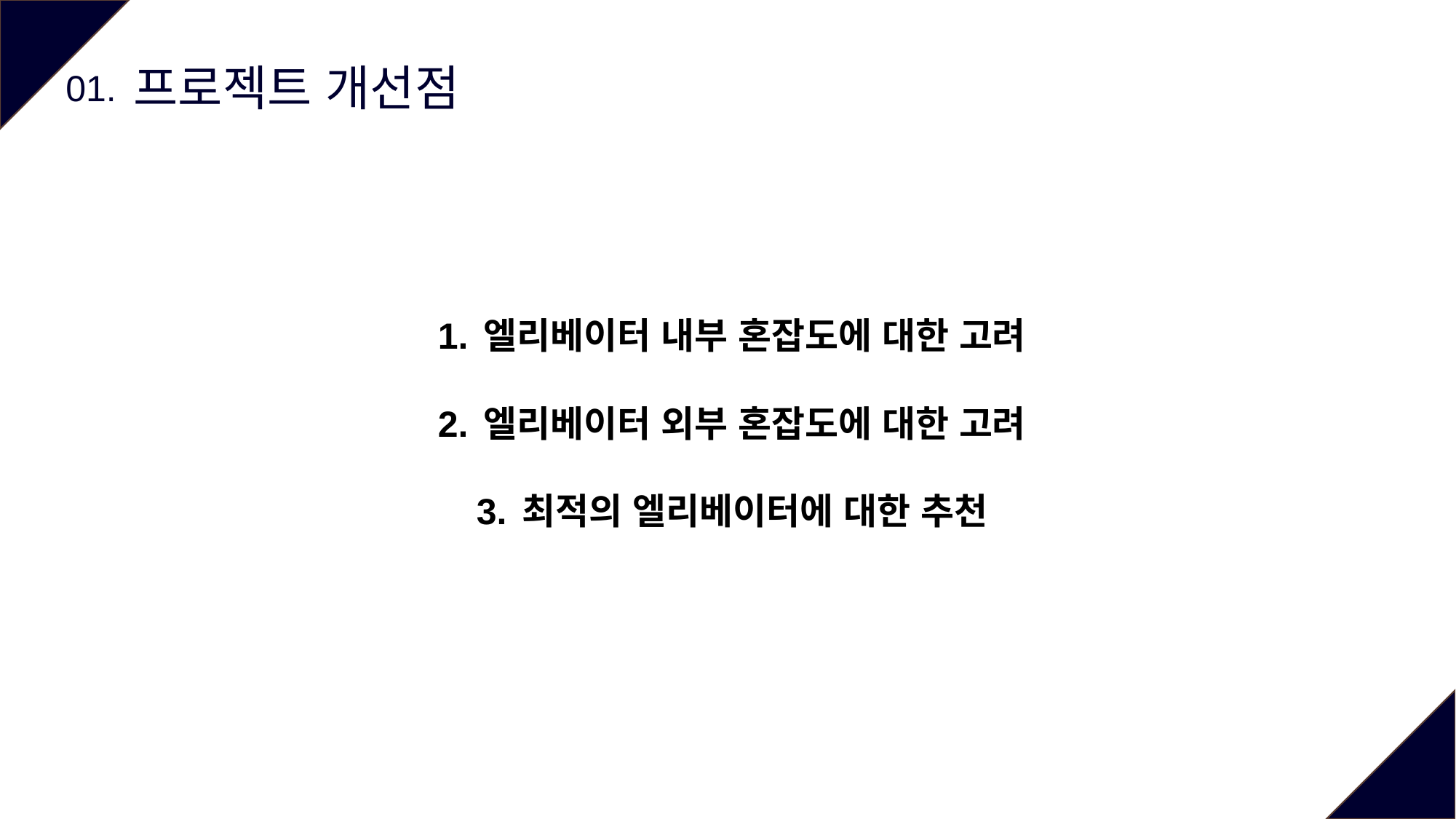

프로젝트 개선점
01.

엘리베이터 내부 혼잡도에 대한 고려

엘리베이터 외부 혼잡도에 대한 고려

최적의 엘리베이터에 대한 추천